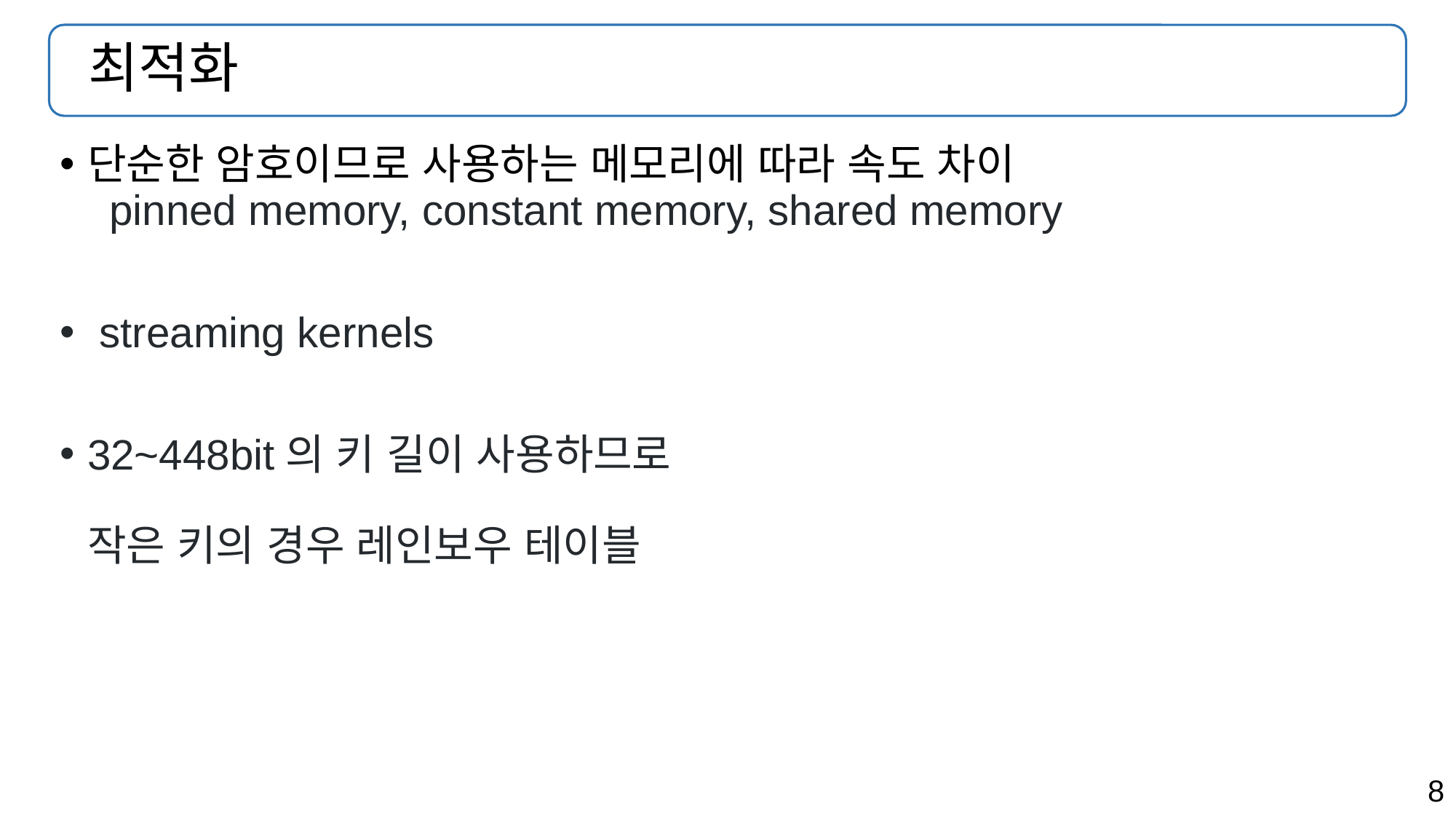

# 최적화
단순한 암호이므로 사용하는 메모리에 따라 속도 차이
 pinned memory, constant memory, shared memory

 streaming kernels

32~448bit의 키 길이 사용하므로
작은 키의 경우 레인보우 테이블